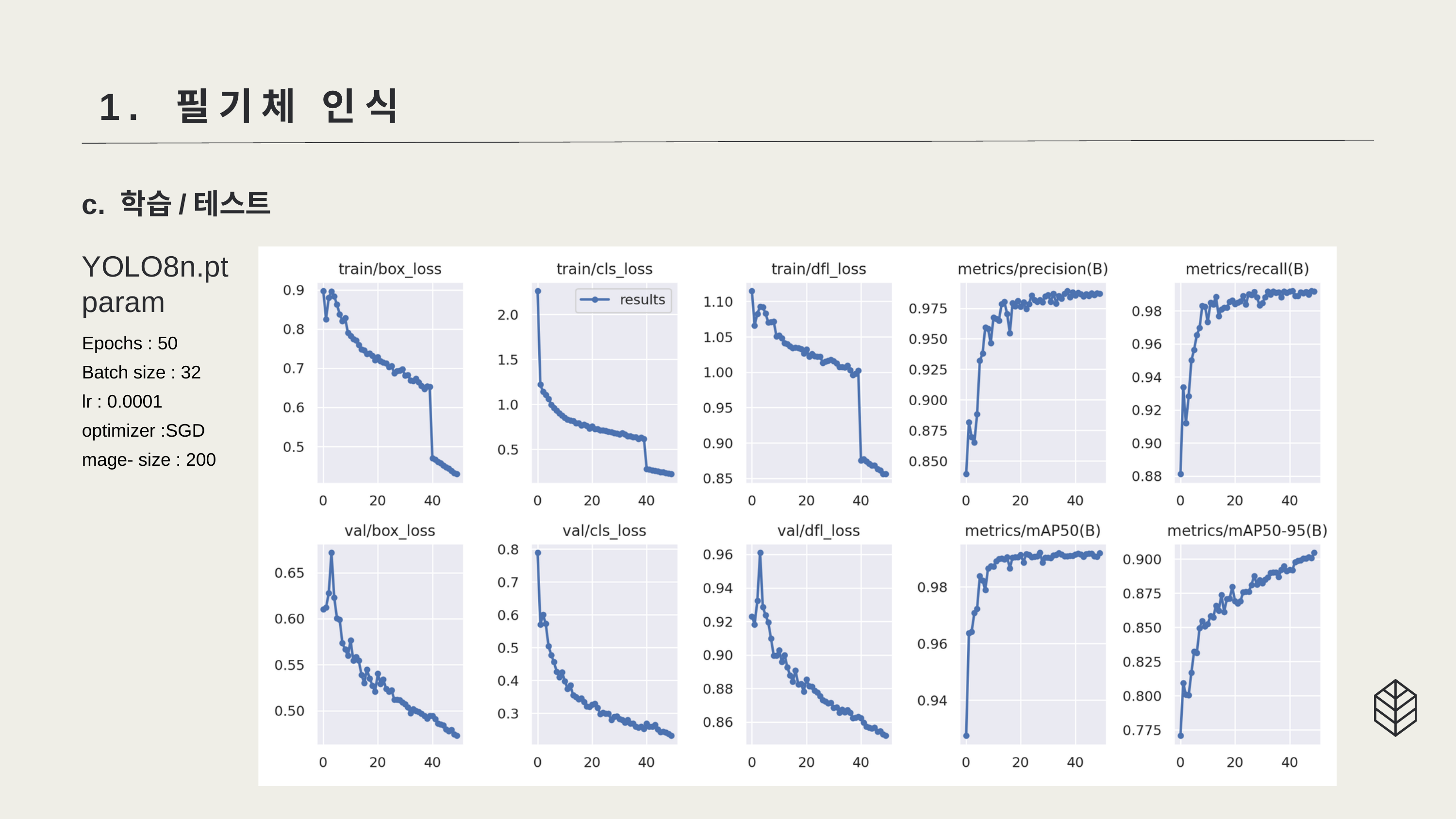

1. 필기체 인식

c. 학습/테스트

YOLO8n.pt
param
Epochs : 50
Batch size : 32
lr : 0.0001
optimizer :SGD
mage- size : 200